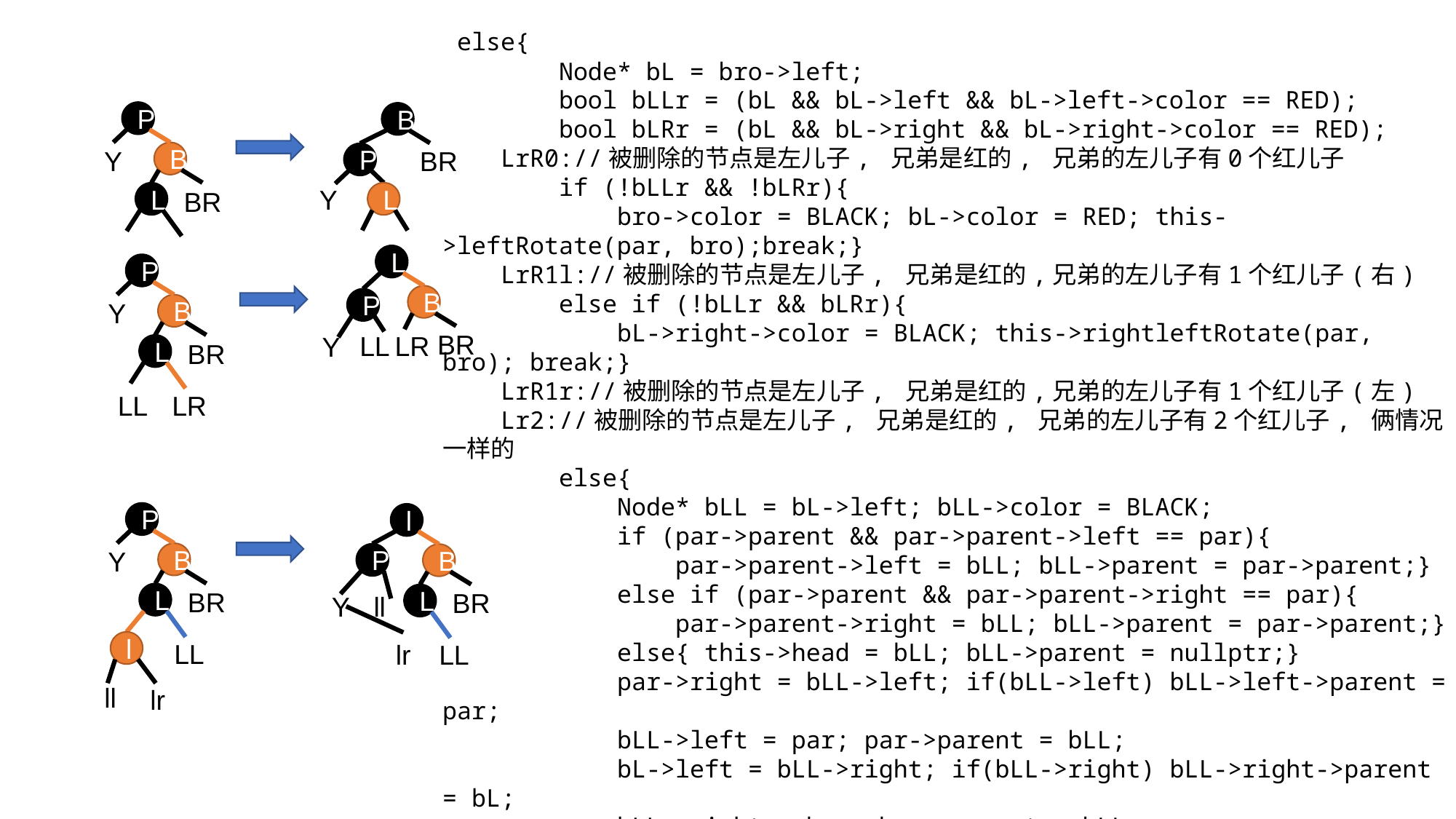

else{
        Node* bL = bro->left;
        bool bLLr = (bL && bL->left && bL->left->color == RED);
        bool bLRr = (bL && bL->right && bL->right->color == RED);
    LrR0://被删除的节点是左儿子, 兄弟是红的, 兄弟的左儿子有0个红儿子
        if (!bLLr && !bLRr){
            bro->color = BLACK; bL->color = RED; this->leftRotate(par, bro);break;}
    LrR1l://被删除的节点是左儿子, 兄弟是红的,兄弟的左儿子有1个红儿子(右)
        else if (!bLLr && bLRr){
            bL->right->color = BLACK; this->rightleftRotate(par, bro); break;}
    LrR1r://被删除的节点是左儿子, 兄弟是红的,兄弟的左儿子有1个红儿子(左)
    Lr2://被删除的节点是左儿子, 兄弟是红的, 兄弟的左儿子有2个红儿子, 俩情况一样的
        else{
            Node* bLL = bL->left; bLL->color = BLACK;
            if (par->parent && par->parent->left == par){
                par->parent->left = bLL; bLL->parent = par->parent;}
            else if (par->parent && par->parent->right == par){
                par->parent->right = bLL; bLL->parent = par->parent;}
            else{ this->head = bLL; bLL->parent = nullptr;}
            par->right = bLL->left; if(bLL->left) bLL->left->parent = par;
            bLL->left = par; par->parent = bLL;
            bL->left = bLL->right; if(bLL->right) bLL->right->parent = bL;
            bLL->right = bro; bro->parent = bLL;
            break;
        }
}
P
B
Y
BR
L
B
P
Y
BR
L

L
B
Y
BR
P
LR
LL
P
B
Y
BR
L
LR
LL

P
B
Y
BR
L
LL
l
ll
lr
l
B
Y
BR
L
LL
P
ll
lr